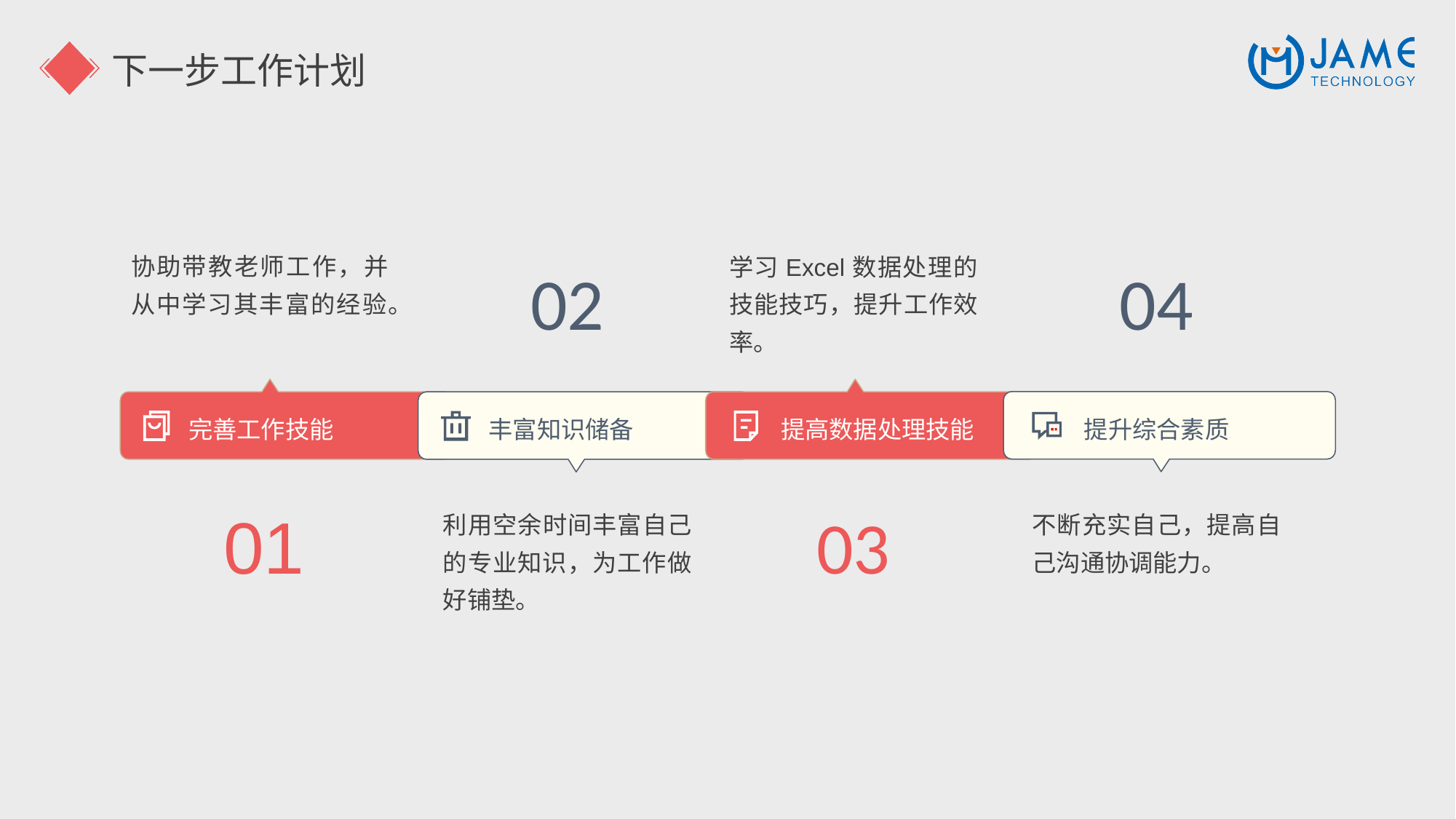

下一步工作计划
协助带教老师工作，并从中学习其丰富的经验。
学习Excel数据处理的技能技巧，提升工作效率。
02
04

完善工作技能
丰富知识储备
提高数据处理技能
提升综合素质

利用空余时间丰富自己的专业知识，为工作做好铺垫。
不断充实自己，提高自己沟通协调能力。
01
03